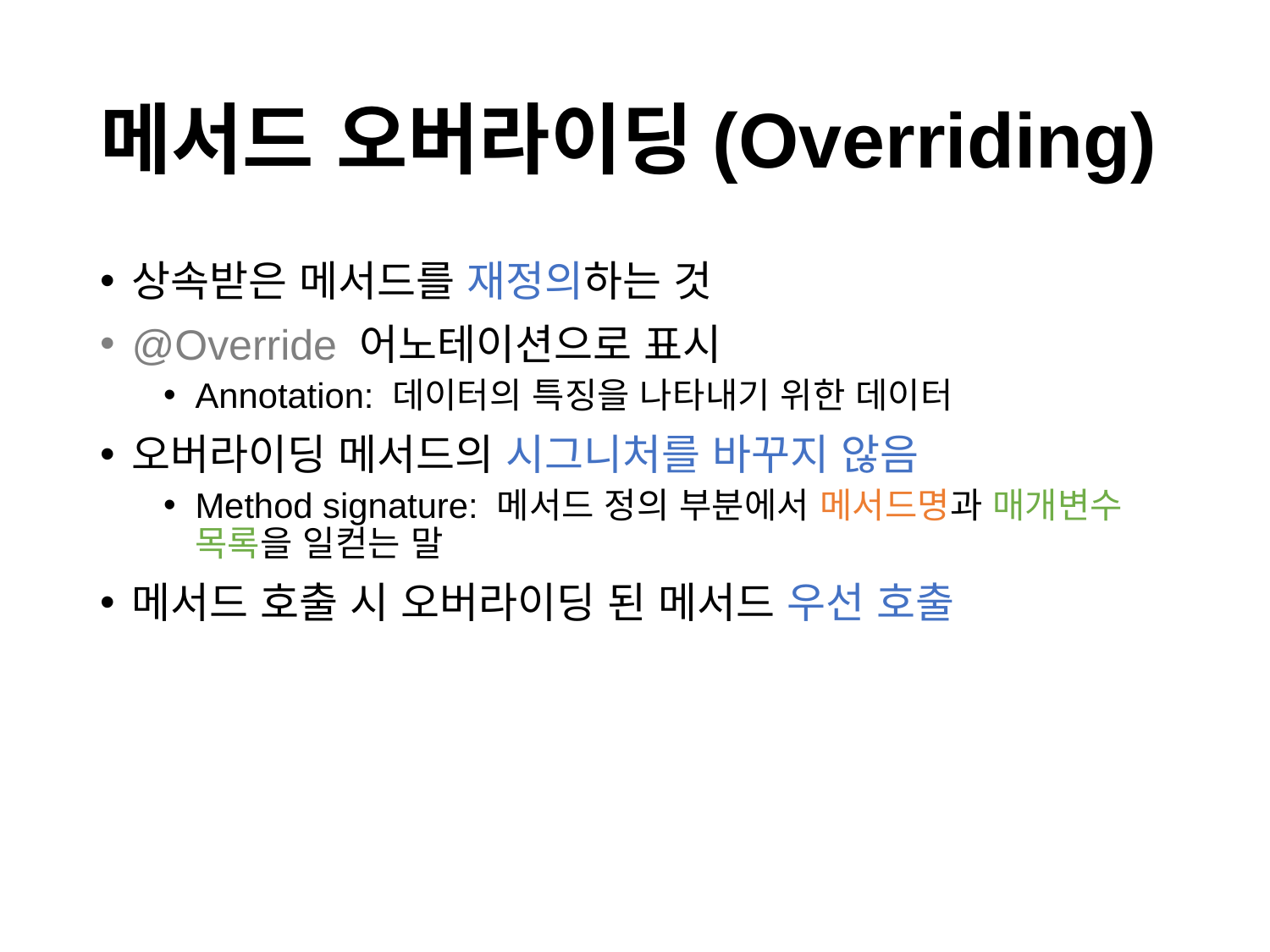

# 메서드 오버라이딩(Overriding)
상속받은 메서드를 재정의하는 것
@Override 어노테이션으로 표시
Annotation: 데이터의 특징을 나타내기 위한 데이터
오버라이딩 메서드의 시그니처를 바꾸지 않음
Method signature: 메서드 정의 부분에서 메서드명과 매개변수 목록을 일컫는 말
메서드 호출 시 오버라이딩 된 메서드 우선 호출